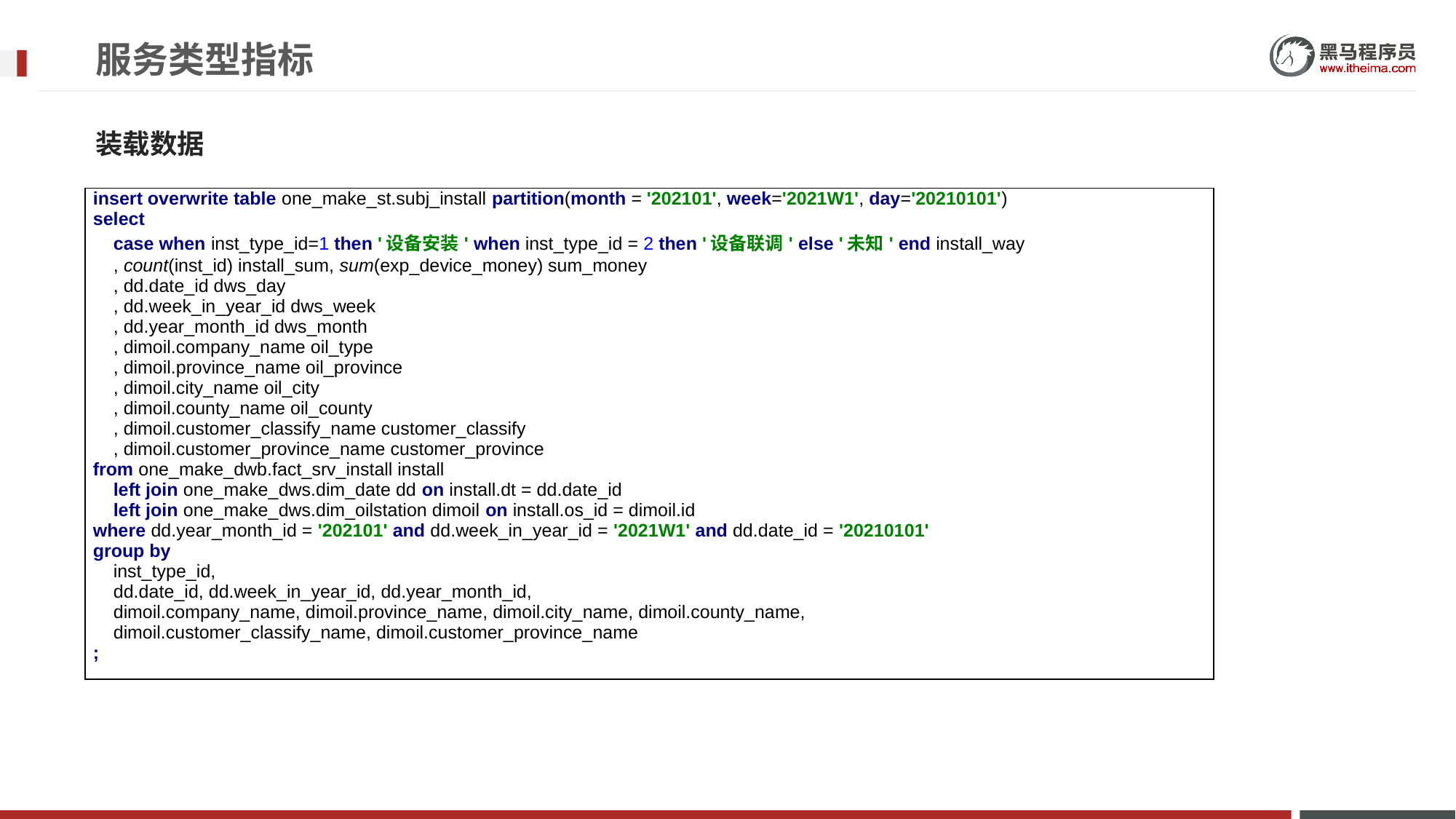

# 服务类型指标
装载数据
| insert overwrite table one\_make\_st.subj\_install partition(month = '202101', week='2021W1', day='20210101') select case when inst\_type\_id=1 then '设备安装' when inst\_type\_id = 2 then '设备联调' else '未知' end install\_way , count(inst\_id) install\_sum, sum(exp\_device\_money) sum\_money , dd.date\_id dws\_day , dd.week\_in\_year\_id dws\_week , dd.year\_month\_id dws\_month , dimoil.company\_name oil\_type , dimoil.province\_name oil\_province , dimoil.city\_name oil\_city , dimoil.county\_name oil\_county , dimoil.customer\_classify\_name customer\_classify , dimoil.customer\_province\_name customer\_province from one\_make\_dwb.fact\_srv\_install install left join one\_make\_dws.dim\_date dd on install.dt = dd.date\_id left join one\_make\_dws.dim\_oilstation dimoil on install.os\_id = dimoil.id where dd.year\_month\_id = '202101' and dd.week\_in\_year\_id = '2021W1' and dd.date\_id = '20210101' group by inst\_type\_id, dd.date\_id, dd.week\_in\_year\_id, dd.year\_month\_id, dimoil.company\_name, dimoil.province\_name, dimoil.city\_name, dimoil.county\_name, dimoil.customer\_classify\_name, dimoil.customer\_province\_name ; |
| --- |